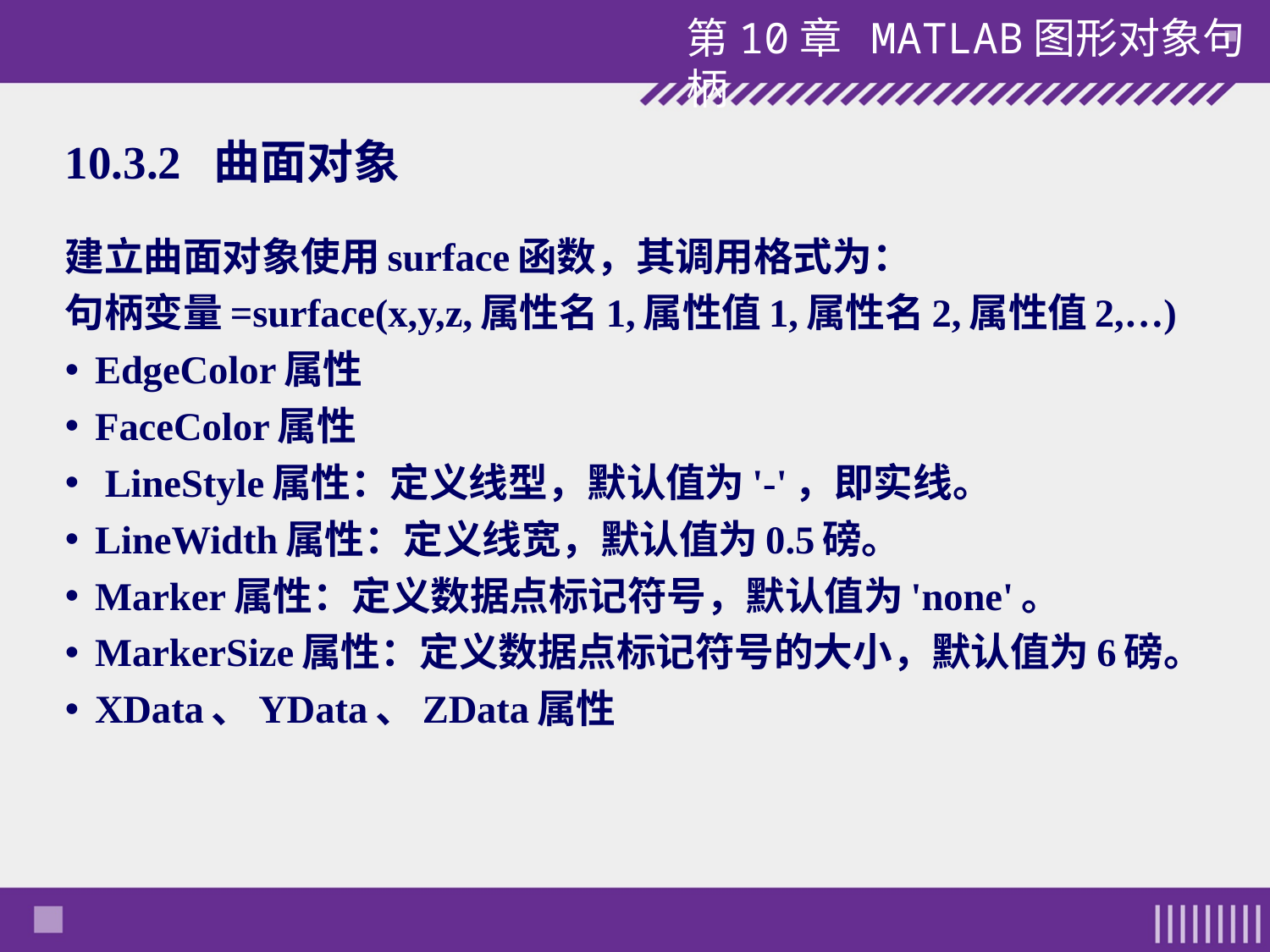

10.3.2  曲面对象

建立曲面对象使用surface函数，其调用格式为：
句柄变量=surface(x,y,z,属性名1,属性值1,属性名2,属性值2,…)
EdgeColor属性
FaceColor属性
 LineStyle属性：定义线型，默认值为'-'，即实线。
LineWidth属性：定义线宽，默认值为0.5磅。
Marker属性：定义数据点标记符号，默认值为'none'。
MarkerSize属性：定义数据点标记符号的大小，默认值为6磅。
XData、YData、ZData属性